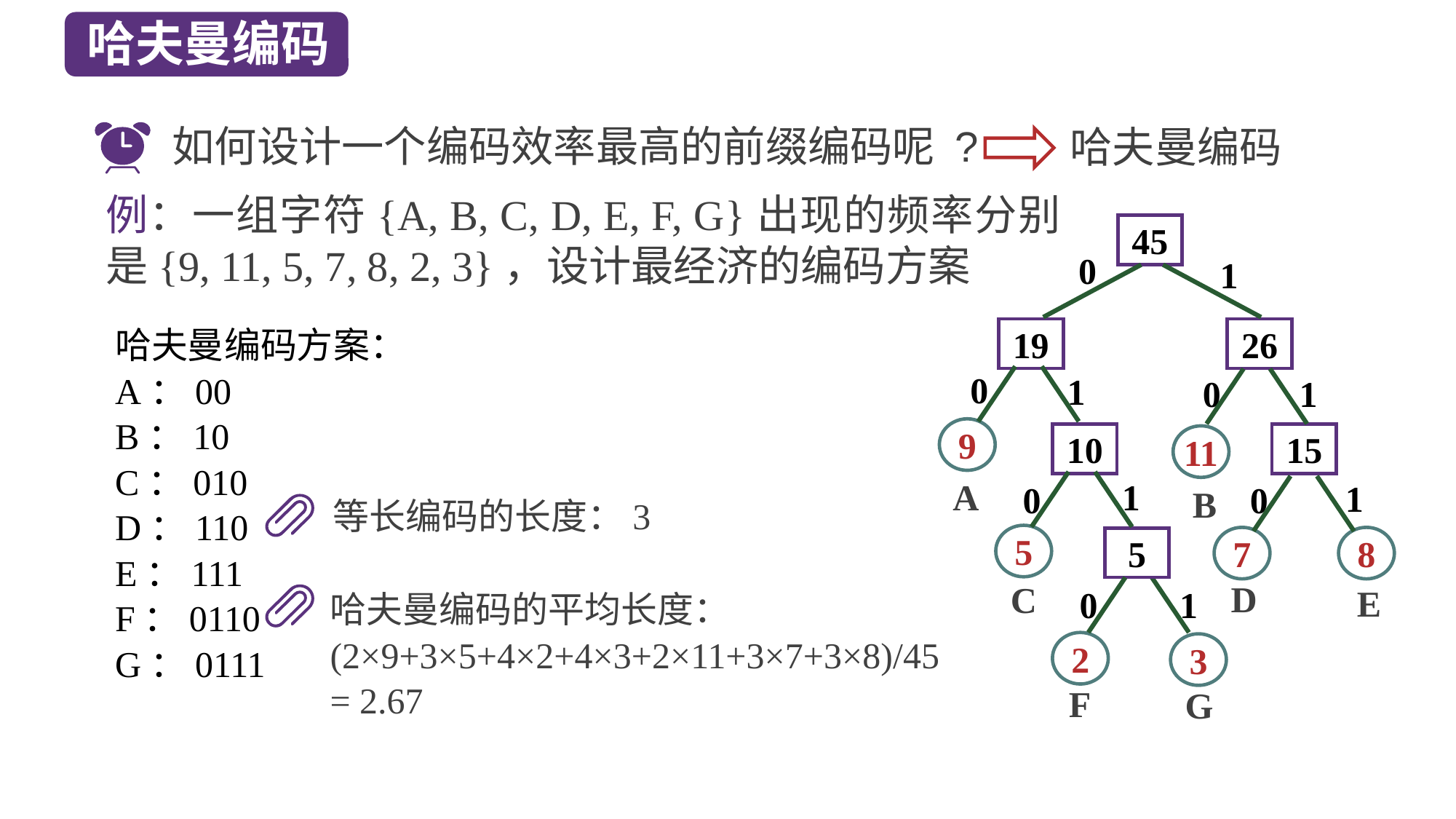

哈夫曼编码

如何设计一个编码效率最高的前缀编码呢 ?

哈夫曼编码

例：一组字符{A, B, C, D, E, F, G}出现的频率分别是{9, 11, 5, 7, 8, 2, 3}，设计最经济的编码方案
45

0
0
0
0
0
0
1
1
1
1
1
1
哈夫曼编码方案：
A：00
B：10
C：010
D：110
E：111
F：0110
G：0111
19

26

9
11
5
7
8
2
3
A
B
D
C
E
F
G
10

15

等长编码的长度：3

5

哈夫曼编码的平均长度：
(2×9+3×5+4×2+4×3+2×11+3×7+3×8)/45
= 2.67